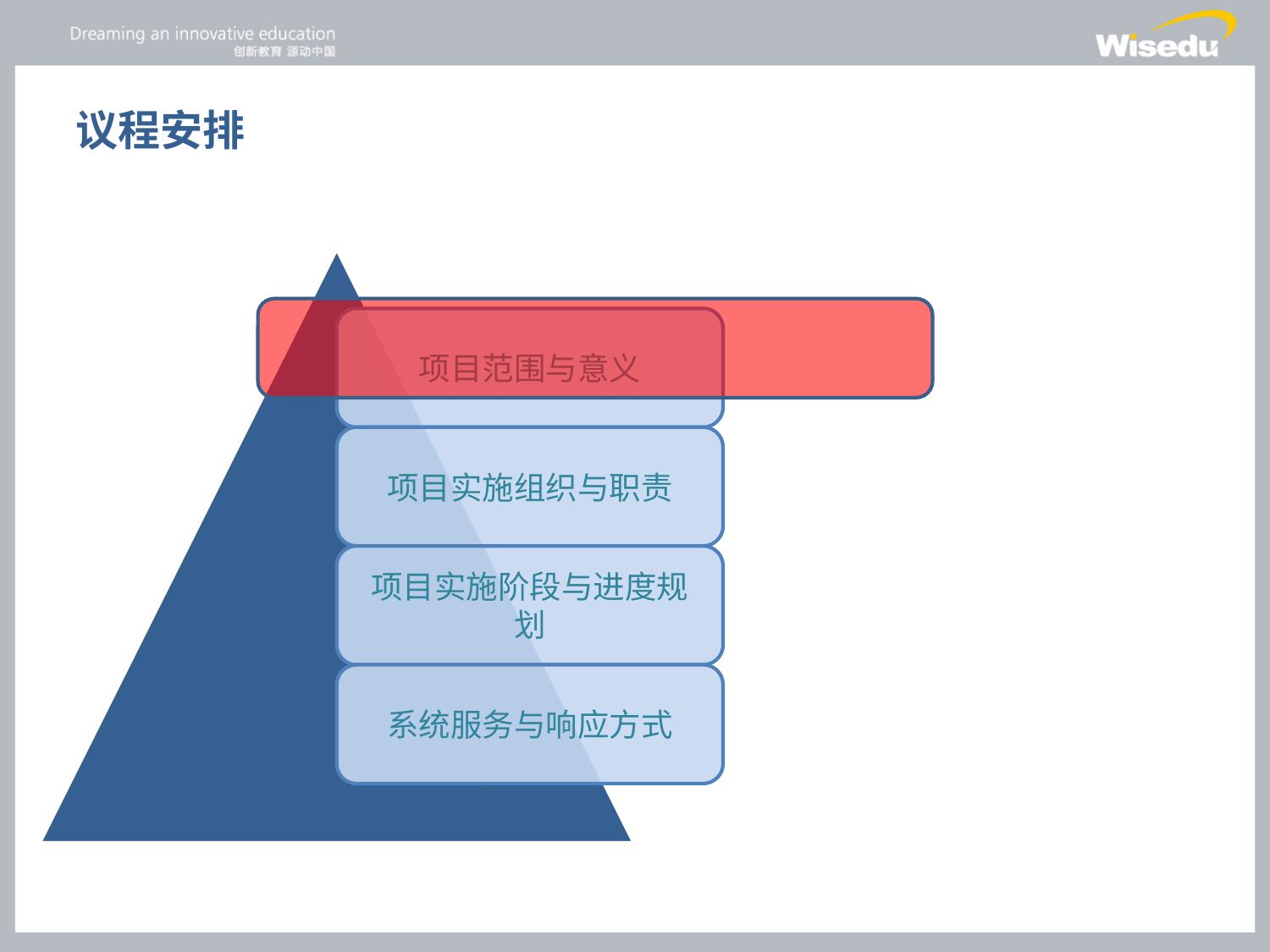

# 议程安排
项目范围与意义
项目实施组织与职责
项目实施阶段与进度规划
系统服务与响应方式